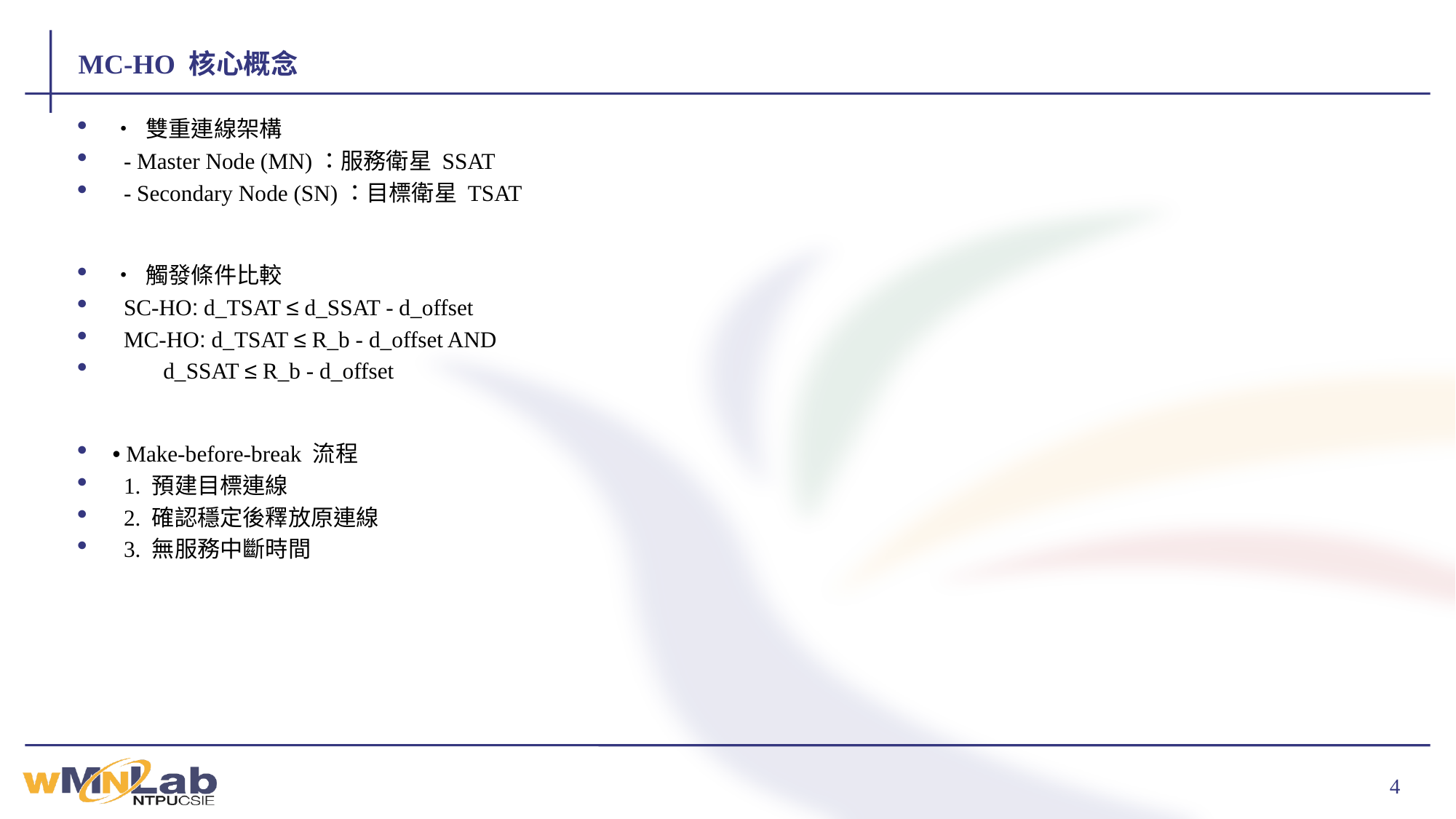

# MC-HO 核心概念
• 雙重連線架構
  - Master Node (MN)：服務衛星 SSAT
  - Secondary Node (SN)：目標衛星 TSAT

• 觸發條件比較
  SC-HO: d_TSAT ≤ d_SSAT - d_offset
  MC-HO: d_TSAT ≤ R_b - d_offset AND
         d_SSAT ≤ R_b - d_offset

• Make-before-break 流程
  1. 預建目標連線
  2. 確認穩定後釋放原連線
  3. 無服務中斷時間